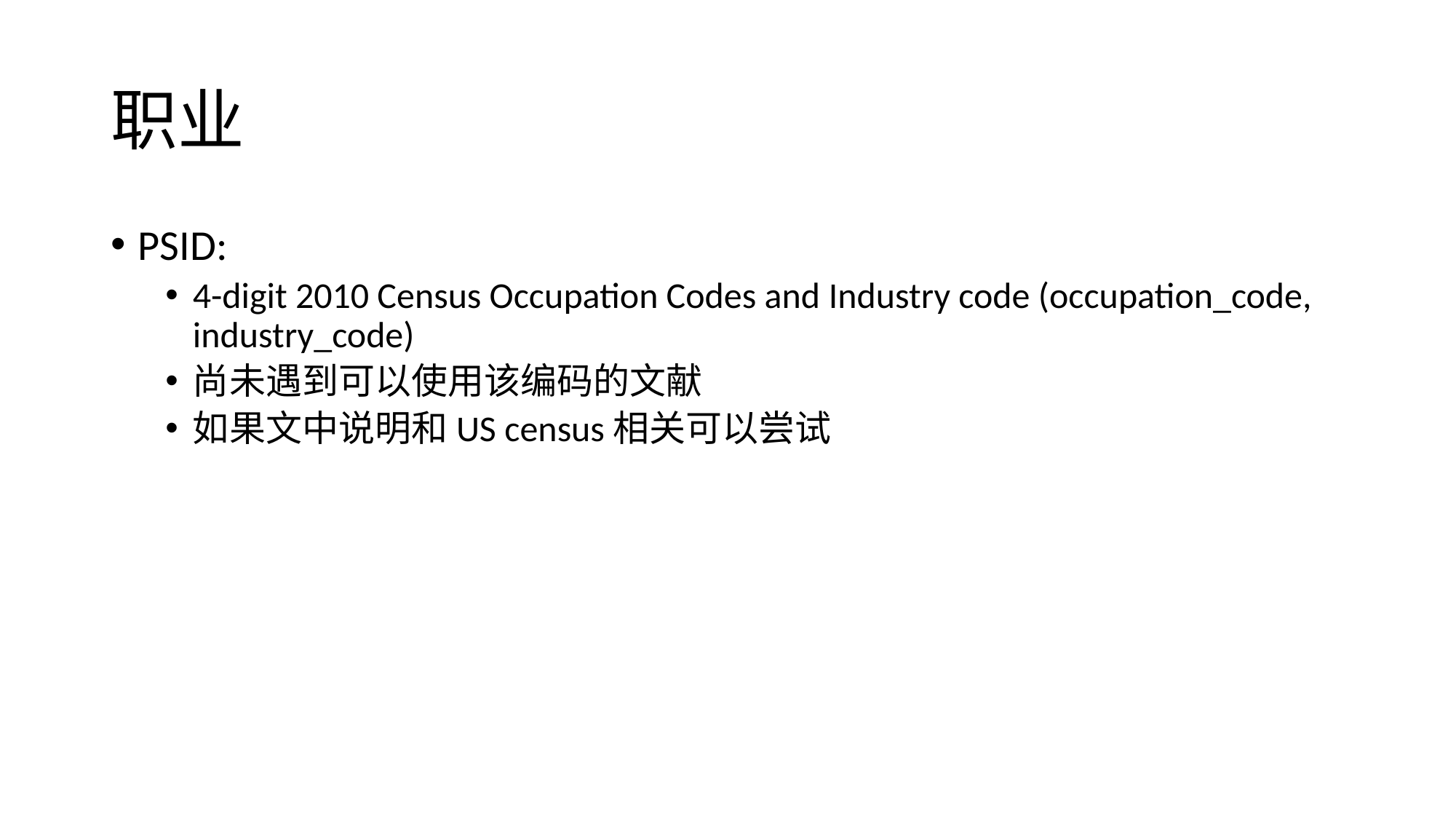

# 职业
PSID:
4-digit 2010 Census Occupation Codes and Industry code (occupation_code, industry_code)
尚未遇到可以使用该编码的文献
如果文中说明和US census相关可以尝试